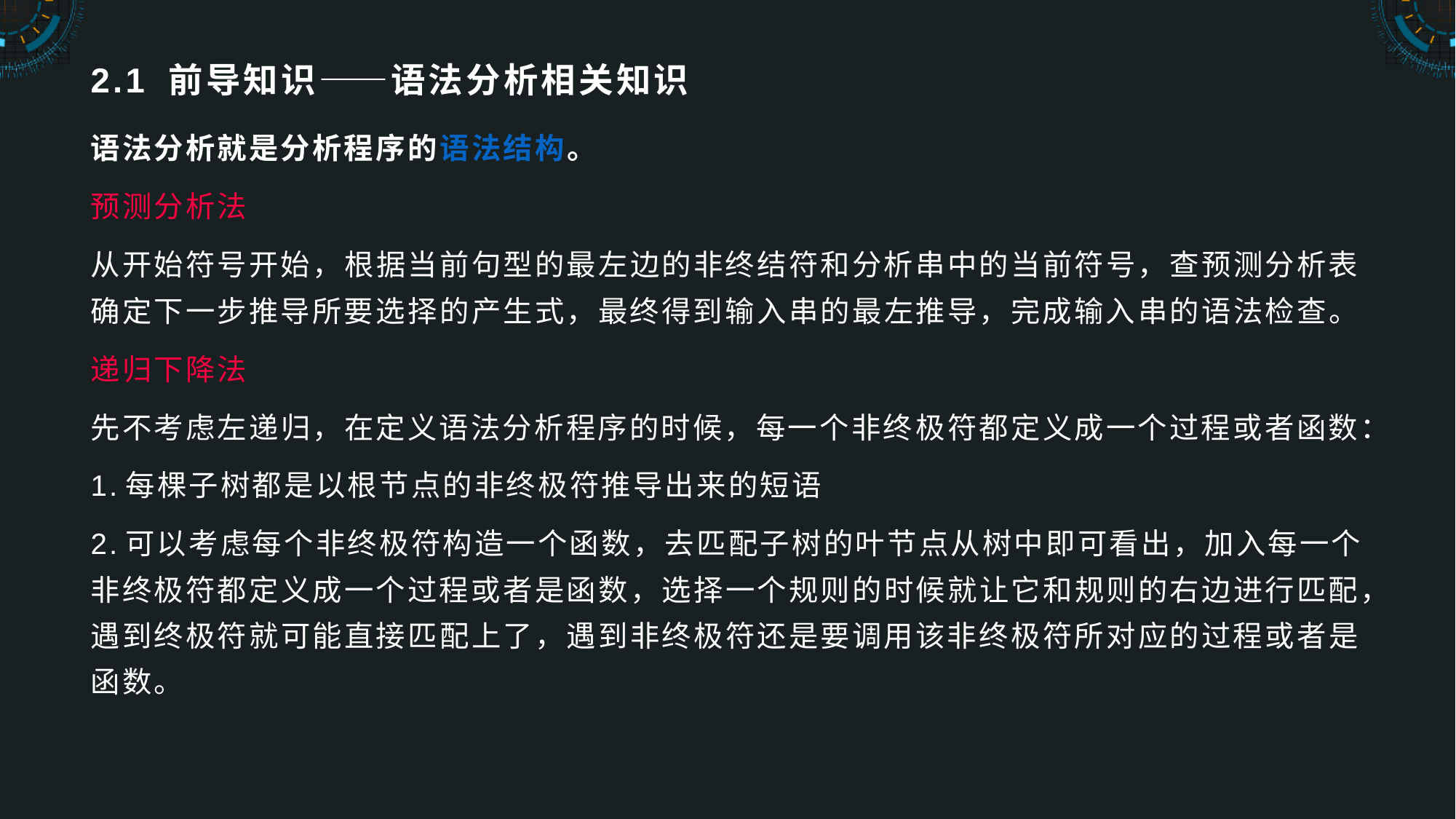

# 2.1 前导知识——语法分析相关知识
语法分析就是分析程序的语法结构。
预测分析法
从开始符号开始，根据当前句型的最左边的非终结符和分析串中的当前符号，查预测分析表确定下一步推导所要选择的产生式，最终得到输入串的最左推导，完成输入串的语法检查。
递归下降法
先不考虑左递归，在定义语法分析程序的时候，每一个非终极符都定义成一个过程或者函数：
1.每棵子树都是以根节点的非终极符推导出来的短语
2.可以考虑每个非终极符构造一个函数，去匹配子树的叶节点从树中即可看出，加入每一个非终极符都定义成一个过程或者是函数，选择一个规则的时候就让它和规则的右边进行匹配，遇到终极符就可能直接匹配上了，遇到非终极符还是要调用该非终极符所对应的过程或者是函数。